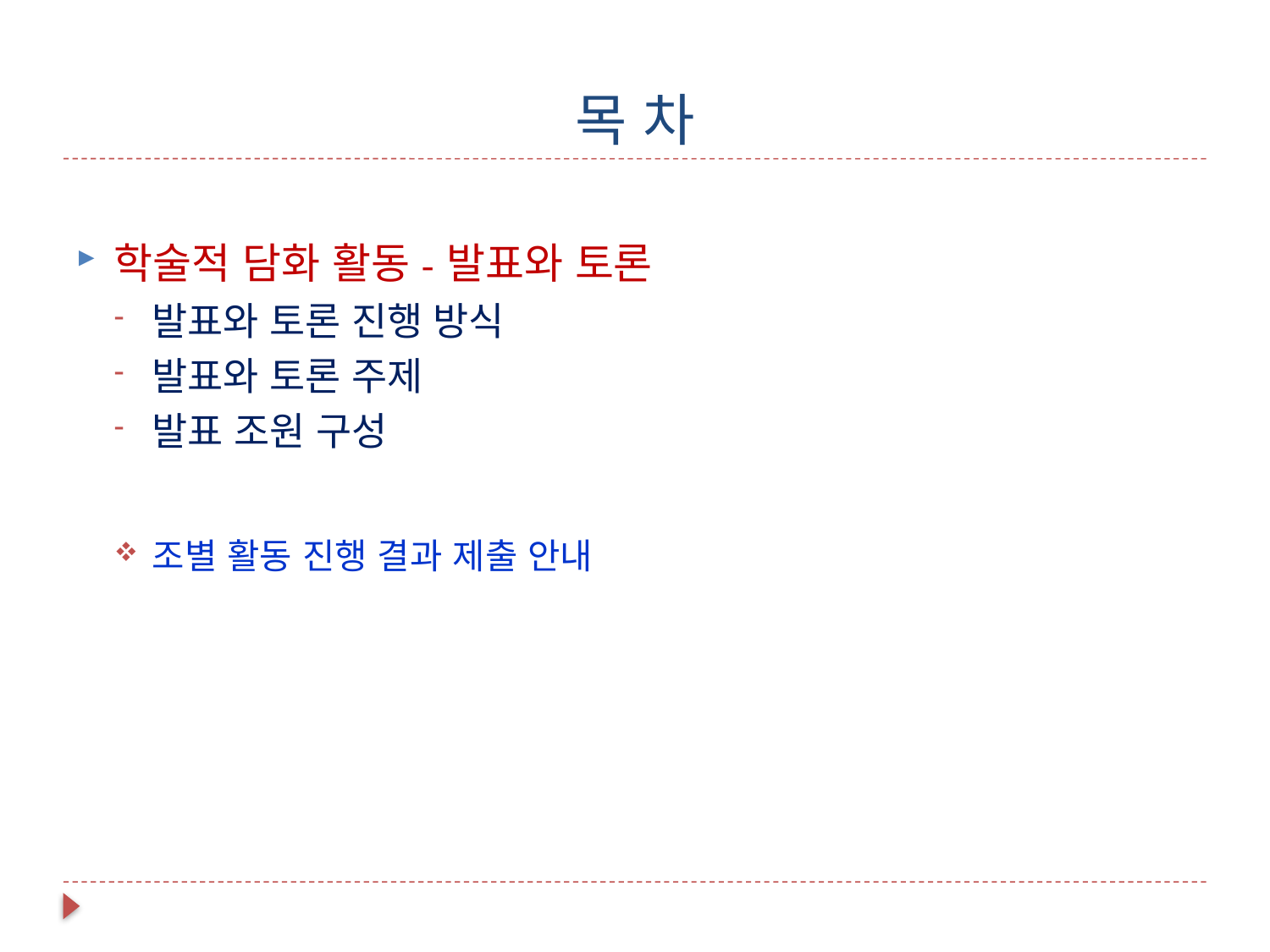

# 목 차

학술적 담화 활동-발표와 토론
발표와 토론 진행 방식
발표와 토론 주제
발표 조원 구성

조별 활동 진행 결과 제출 안내